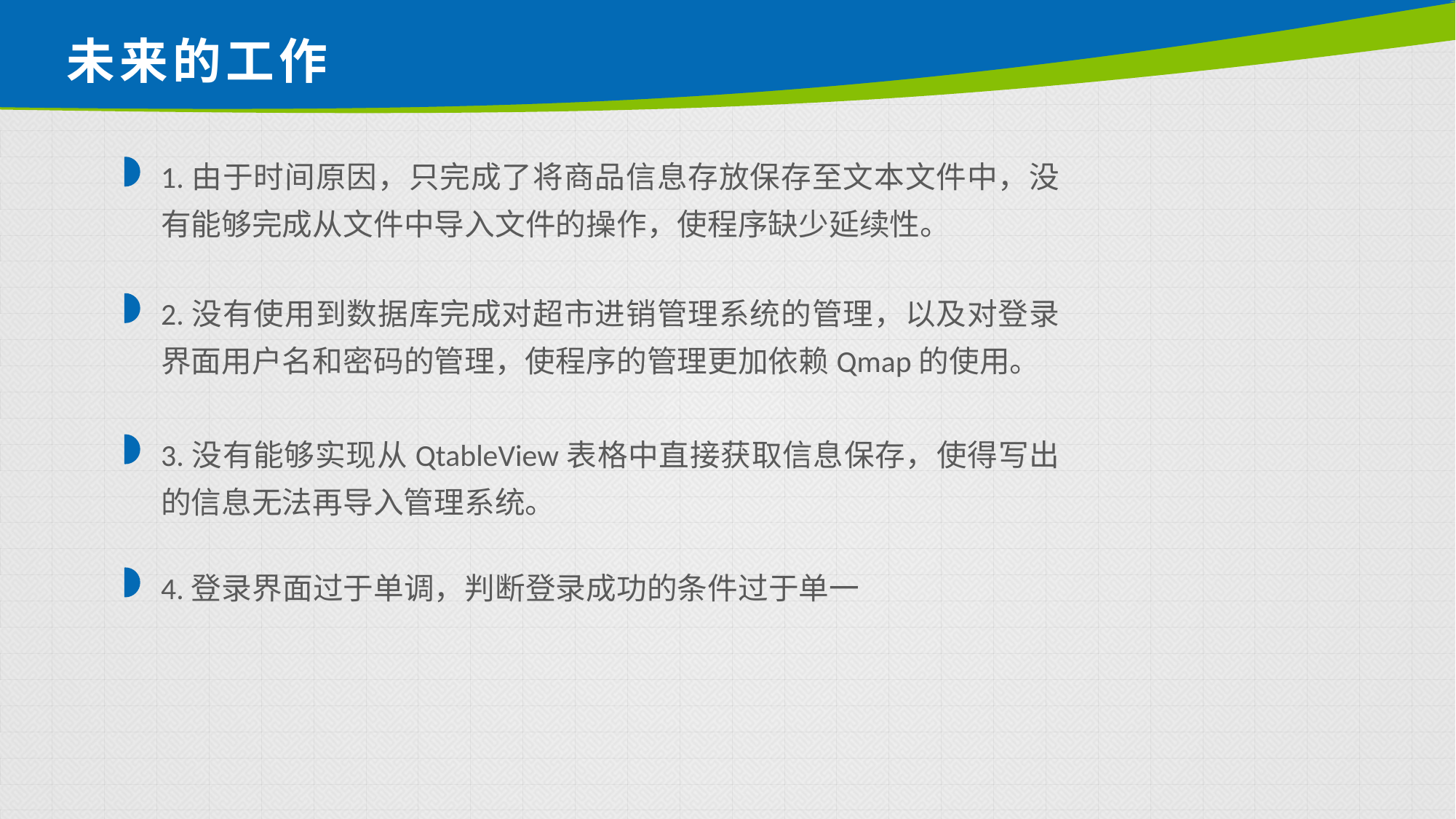

# 未来的工作
1.由于时间原因，只完成了将商品信息存放保存至文本文件中，没有能够完成从文件中导入文件的操作，使程序缺少延续性。

2.没有使用到数据库完成对超市进销管理系统的管理，以及对登录界面用户名和密码的管理，使程序的管理更加依赖Qmap的使用。

3.没有能够实现从QtableView表格中直接获取信息保存，使得写出的信息无法再导入管理系统。

4.登录界面过于单调，判断登录成功的条件过于单一